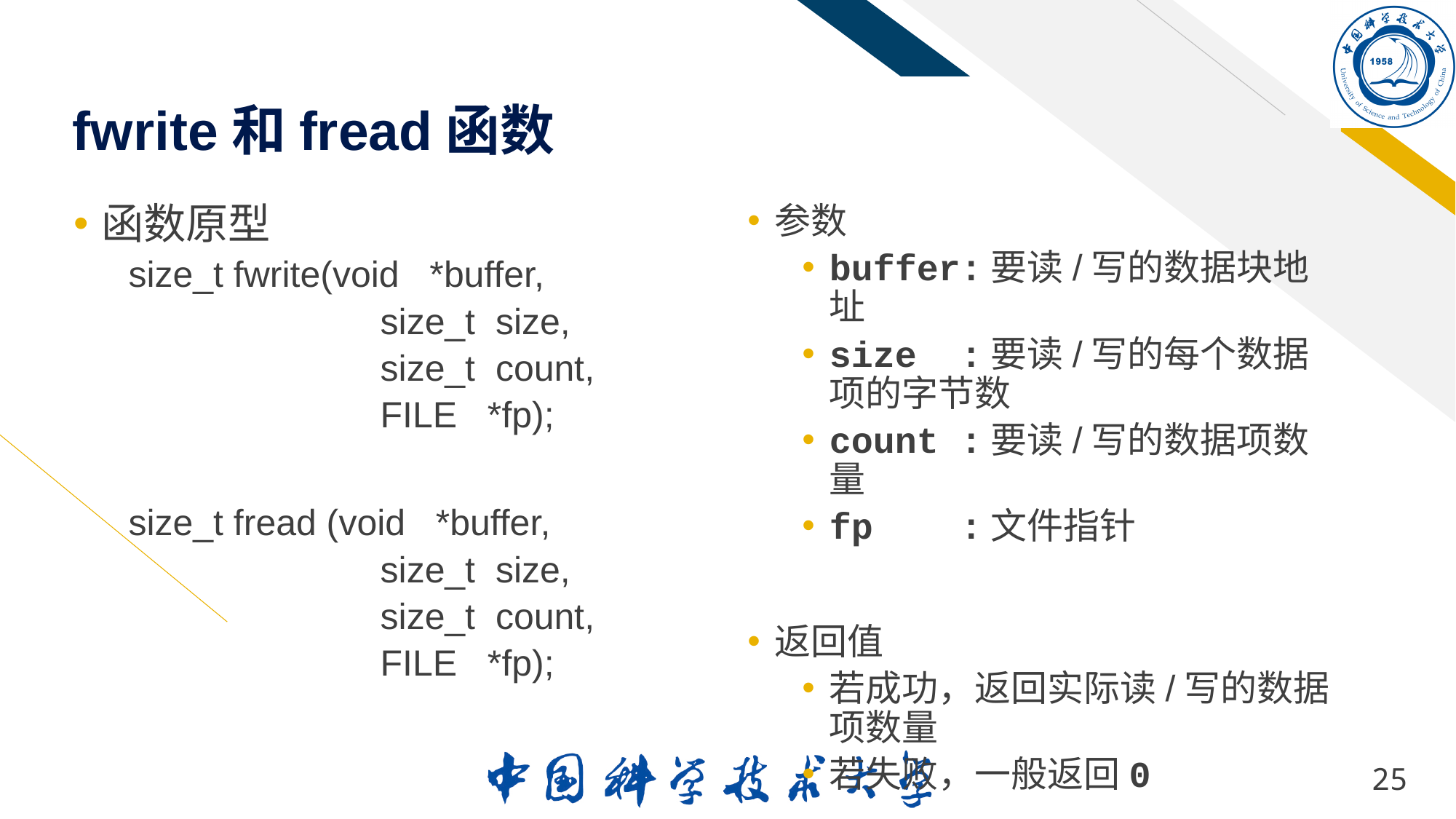

# fwrite和fread函数
函数原型
size_t fwrite(void   *buffer,
	              size_t  size,
	              size_t  count,
	              FILE   *fp);

size_t fread (void   *buffer,
	              size_t  size,
	              size_t  count,
	              FILE   *fp);
参数
buffer:要读/写的数据块地址
size  :要读/写的每个数据项的字节数
count :要读/写的数据项数量
fp    :文件指针

返回值
若成功，返回实际读/写的数据项数量
若失败，一般返回0
25